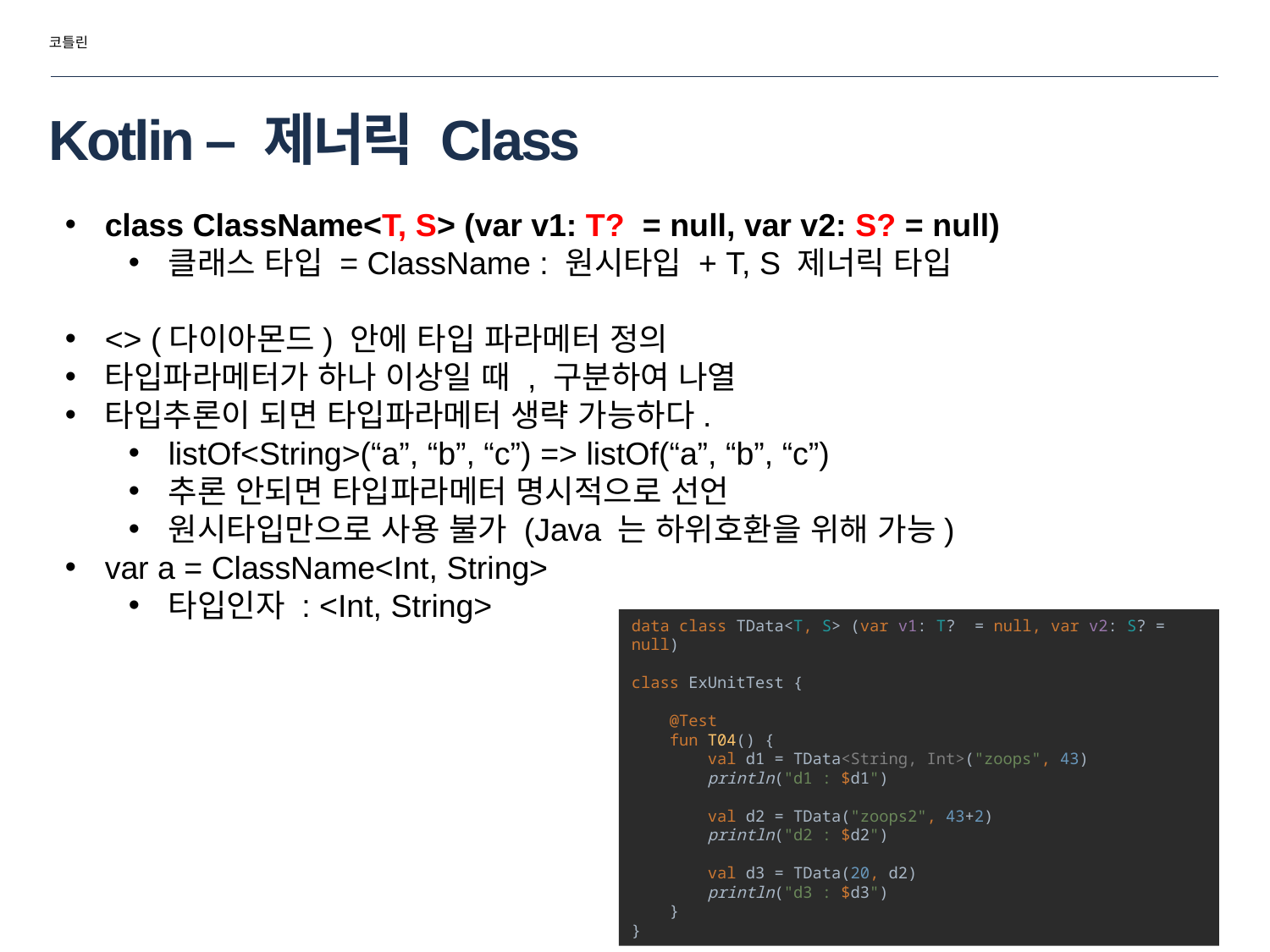

코틀린
# Kotlin – 제너릭 Class

class ClassName<T, S> (var v1: T?  = null, var v2: S? = null)
클래스 타입 = ClassName : 원시타입 + T, S 제너릭 타입

<> (다이아몬드) 안에 타입 파라메터 정의
타입파라메터가 하나 이상일 때 , 구분하여 나열
타입추론이 되면 타입파라메터 생략 가능하다.
listOf<String>(“a”, “b”, “c”) => listOf(“a”, “b”, “c”)
추론 안되면 타입파라메터 명시적으로 선언
원시타입만으로 사용 불가 (Java 는 하위호환을 위해 가능)
var a = ClassName<Int, String>
타입인자 : <Int, String>

data class TData<T, S> (var v1: T?  = null, var v2: S? = null)
class ExUnitTest {
    @Test
    fun T04() {
        val d1 = TData<String, Int>("zoops", 43)
        println("d1 : $d1")
        val d2 = TData("zoops2", 43+2)
        println("d2 : $d2")
        val d3 = TData(20, d2)
        println("d3 : $d3")
    }
}